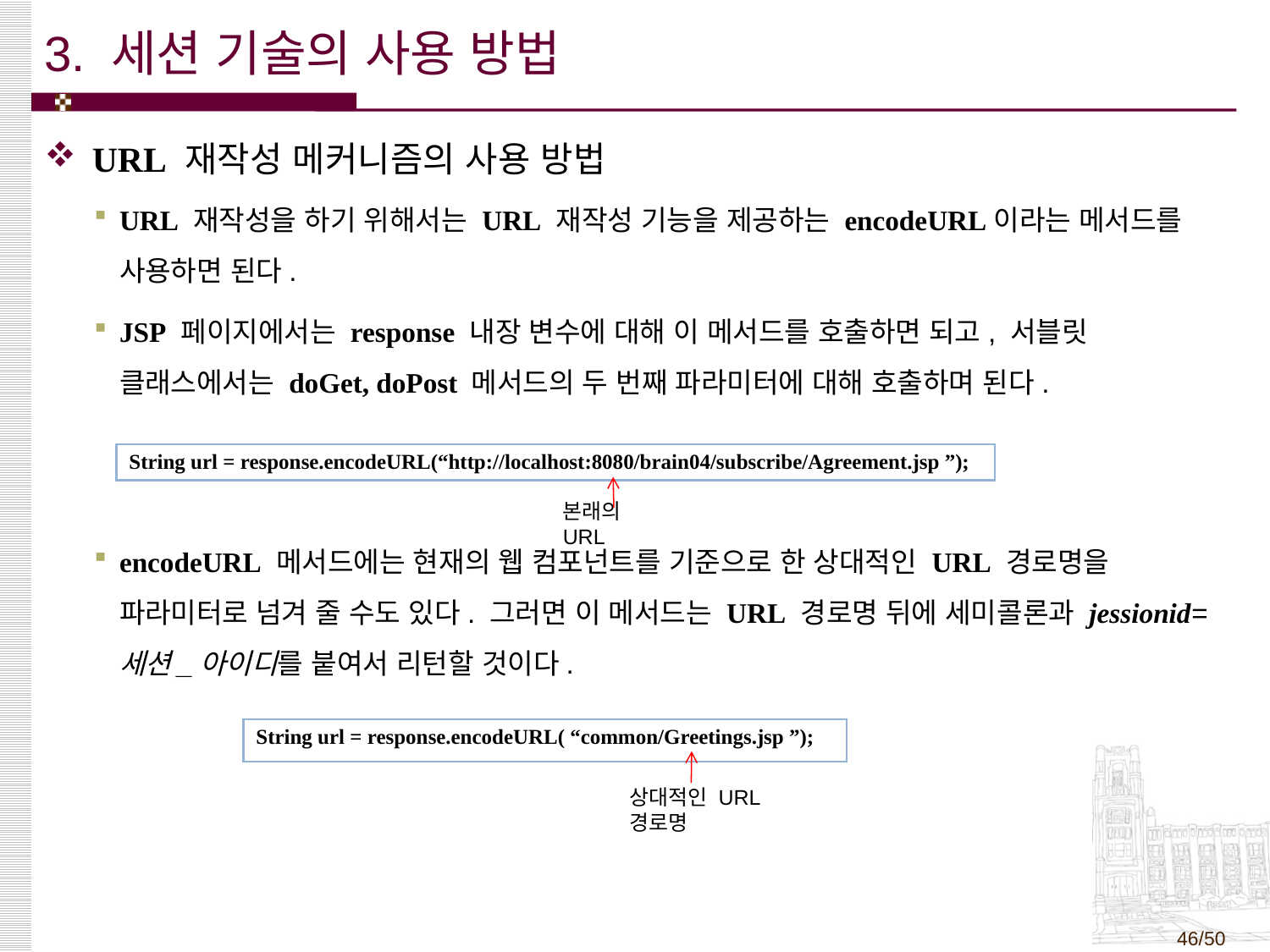

# 3. 세션 기술의 사용 방법
URL 재작성 메커니즘의 사용 방법
URL 재작성을 하기 위해서는 URL 재작성 기능을 제공하는 encodeURL이라는 메서드를 사용하면 된다.
JSP 페이지에서는 response 내장 변수에 대해 이 메서드를 호출하면 되고, 서블릿 클래스에서는 doGet, doPost 메서드의 두 번째 파라미터에 대해 호출하며 된다.

encodeURL 메서드에는 현재의 웹 컴포넌트를 기준으로 한 상대적인 URL 경로명을 파라미터로 넘겨 줄 수도 있다. 그러면 이 메서드는 URL 경로명 뒤에 세미콜론과 jessionid=세션_아이디를 붙여서 리턴할 것이다.

| String url = response.encodeURL(“http://localhost:8080/brain04/subscribe/Agreement.jsp ”); |
| --- |
본래의 URL
| String url = response.encodeURL( “common/Greetings.jsp ”); |
| --- |
상대적인 URL 경로명